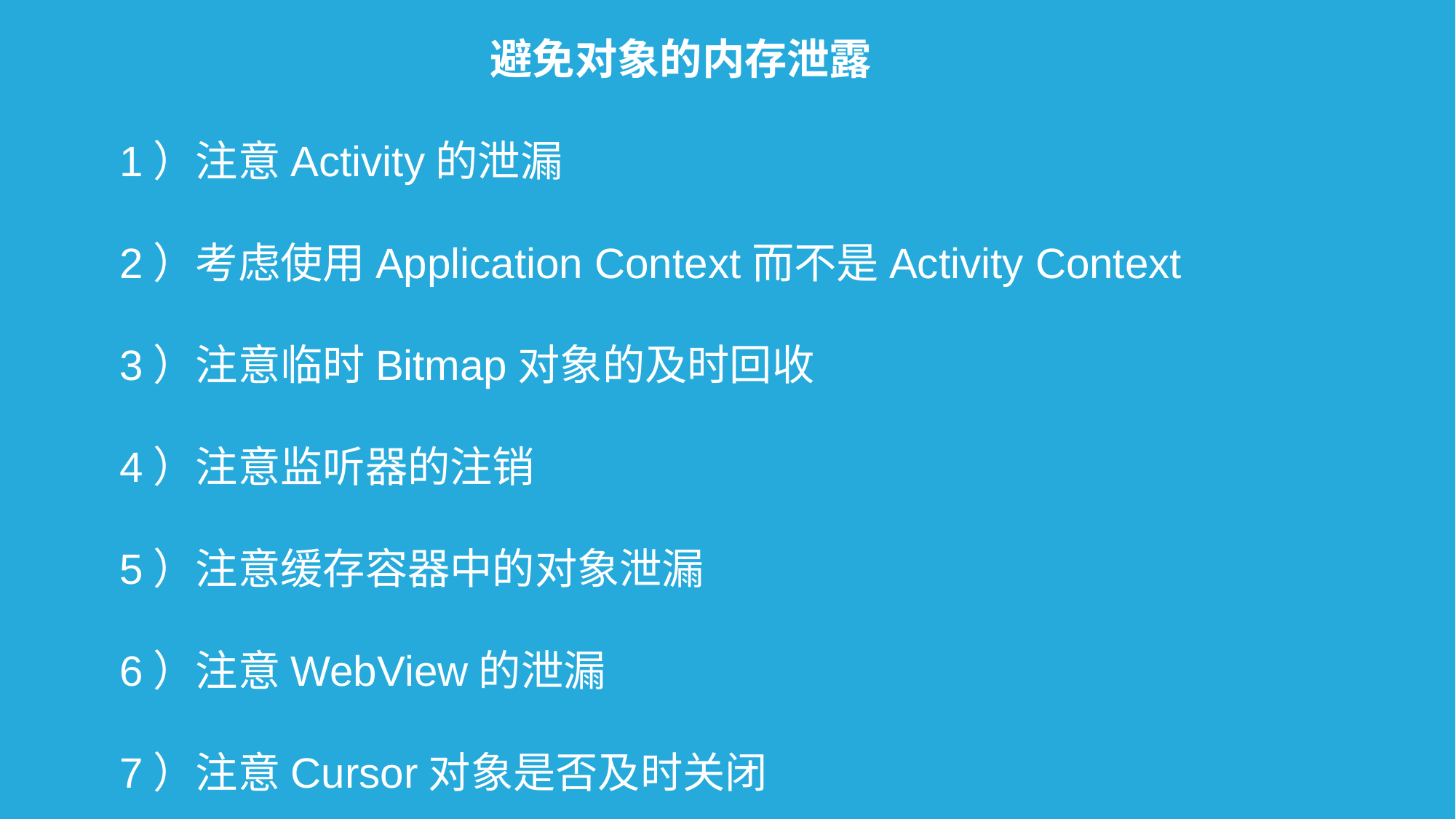

避免对象的内存泄露

1）注意Activity的泄漏

2）考虑使用Application Context而不是Activity Context

3）注意临时Bitmap对象的及时回收

4）注意监听器的注销

5）注意缓存容器中的对象泄漏

6）注意WebView的泄漏

7）注意Cursor对象是否及时关闭